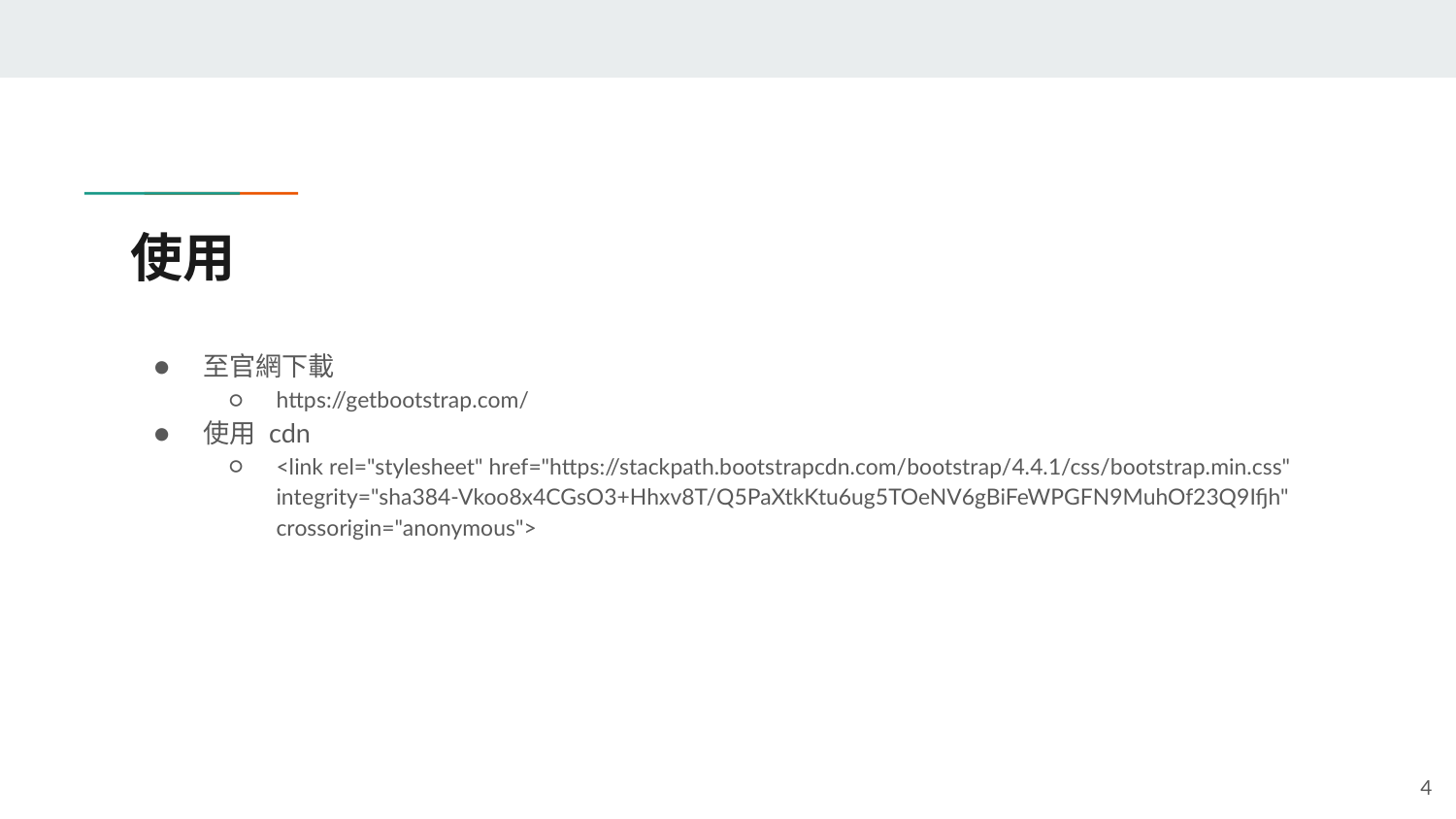

# 使用
至官網下載
https://getbootstrap.com/
使用 cdn
<link rel="stylesheet" href="https://stackpath.bootstrapcdn.com/bootstrap/4.4.1/css/bootstrap.min.css" integrity="sha384-Vkoo8x4CGsO3+Hhxv8T/Q5PaXtkKtu6ug5TOeNV6gBiFeWPGFN9MuhOf23Q9Ifjh" crossorigin="anonymous">

4